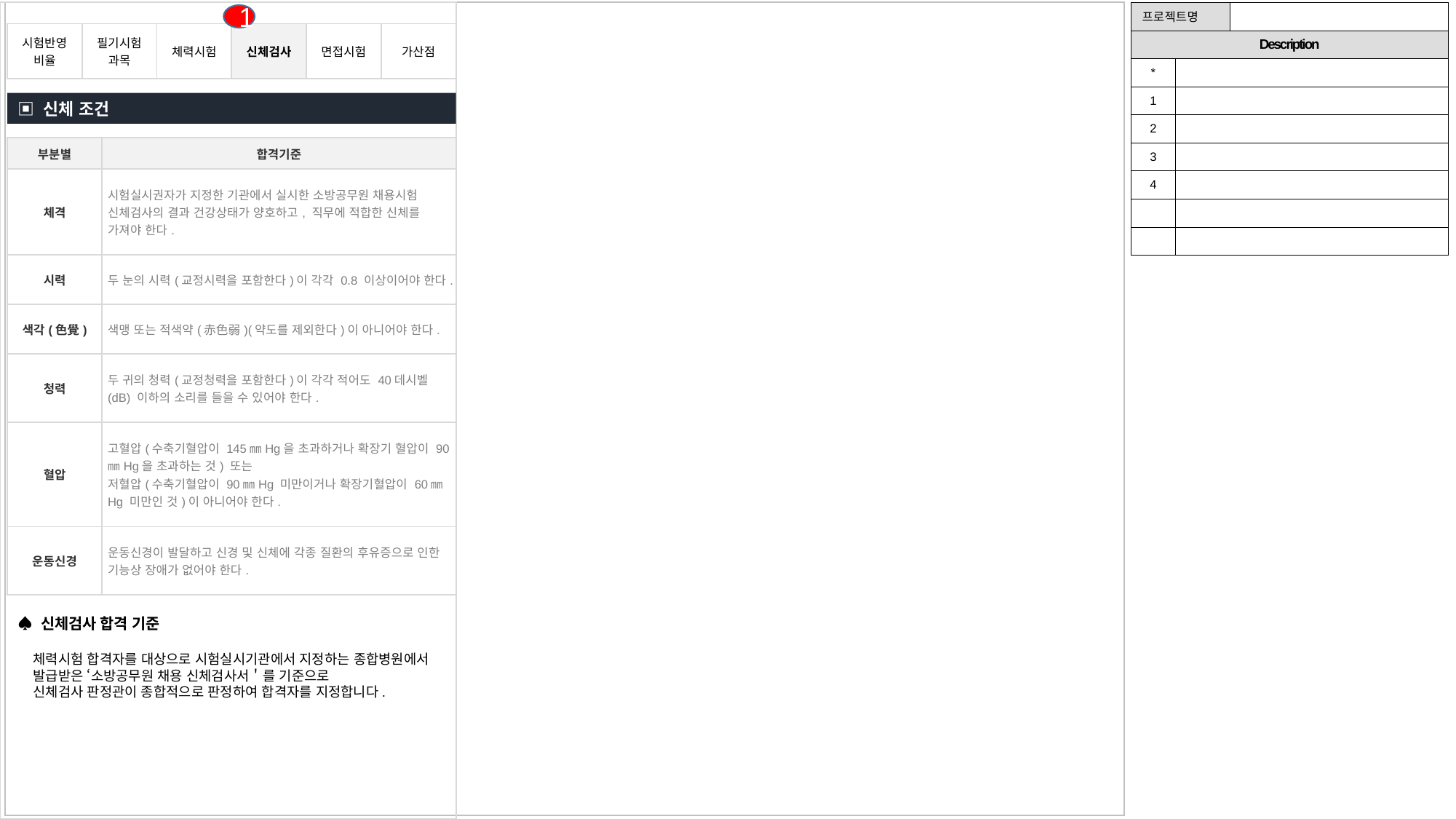

| 프로젝트명 |  |  |
| --- | --- | --- |
| Description |  |  |
| \* |  |  |
| 1 |  |  |
| 2 |  |  |
| 3 |  |  |
| 4 |  |  |
|  |  |  |
|  |  |  |
1
| 시험반영비율 | 필기시험과목 | 체력시험 | 신체검사 | 면접시험 | 가산점 |
| --- | --- | --- | --- | --- | --- |
▣ 신체 조건
| 부분별 | 합격기준 |
| --- | --- |
| 체격 | 시험실시권자가 지정한 기관에서 실시한 소방공무원 채용시험 신체검사의 결과 건강상태가 양호하고, 직무에 적합한 신체를 가져야 한다. |
| 시력 | 두 눈의 시력(교정시력을 포함한다)이 각각 0.8 이상이어야 한다. |
| 색각(色覺) | 색맹 또는 적색약(赤色弱)(약도를 제외한다)이 아니어야 한다. |
| 청력 | 두 귀의 청력(교정청력을 포함한다)이 각각 적어도 40데시벨(dB) 이하의 소리를 들을 수 있어야 한다. |
| 혈압 | 고혈압(수축기혈압이 145㎜Hg을 초과하거나 확장기 혈압이 90㎜Hg을 초과하는 것) 또는 저혈압(수축기혈압이 90㎜Hg 미만이거나 확장기혈압이 60㎜Hg 미만인 것)이 아니어야 한다. |
| 운동신경 | 운동신경이 발달하고 신경 및 신체에 각종 질환의 후유증으로 인한 기능상 장애가 없어야 한다. |
♠ 신체검사 합격 기준
체력시험 합격자를 대상으로 시험실시기관에서 지정하는 종합병원에서 발급받은 ‘소방공무원 채용 신체검사서＇를 기준으로
신체검사 판정관이 종합적으로 판정하여 합격자를 지정합니다.